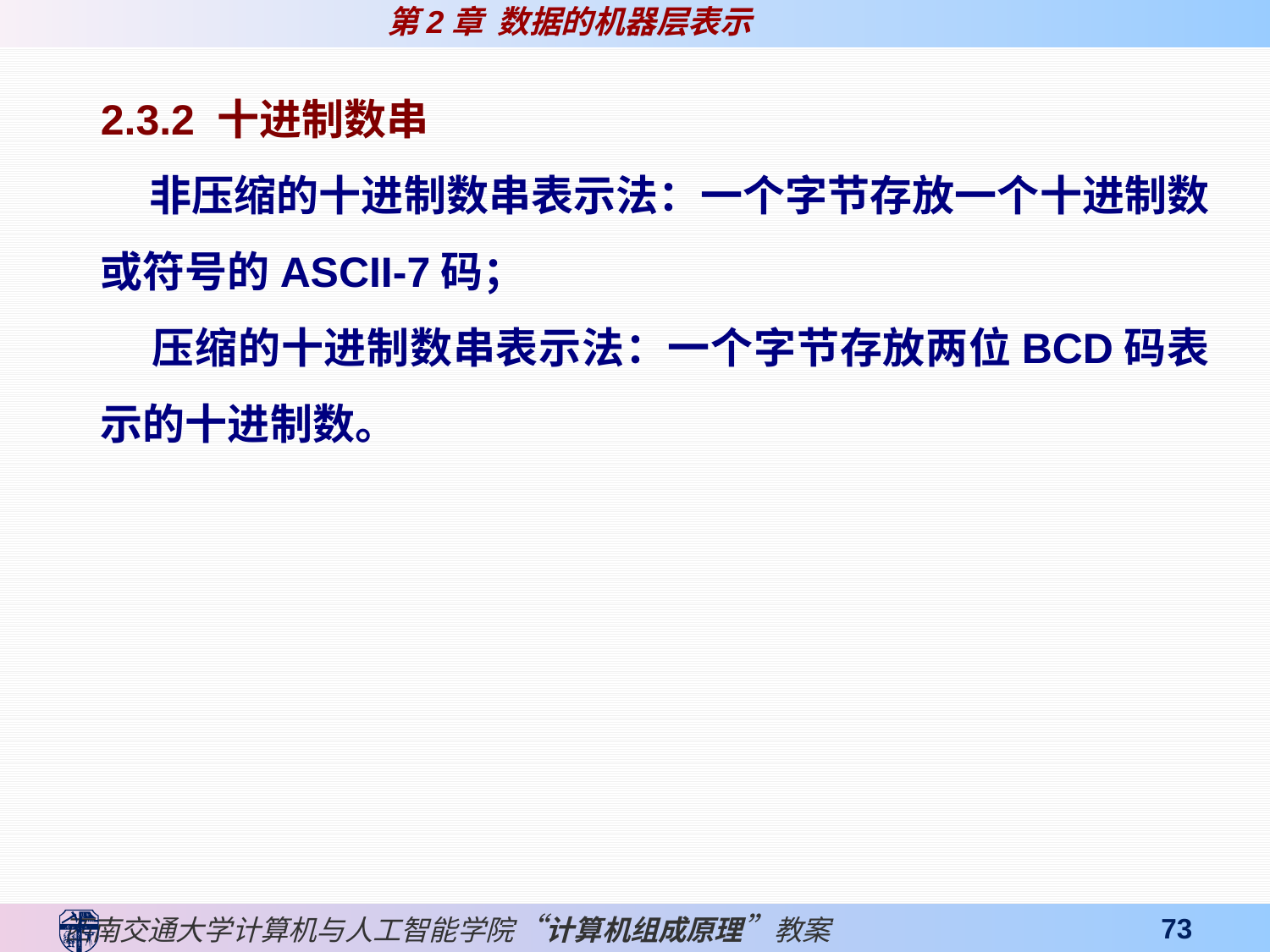

2.3.2 十进制数串
    非压缩的十进制数串表示法：一个字节存放一个十进制数或符号的ASCII-7码；
    压缩的十进制数串表示法：一个字节存放两位BCD码表示的十进制数。